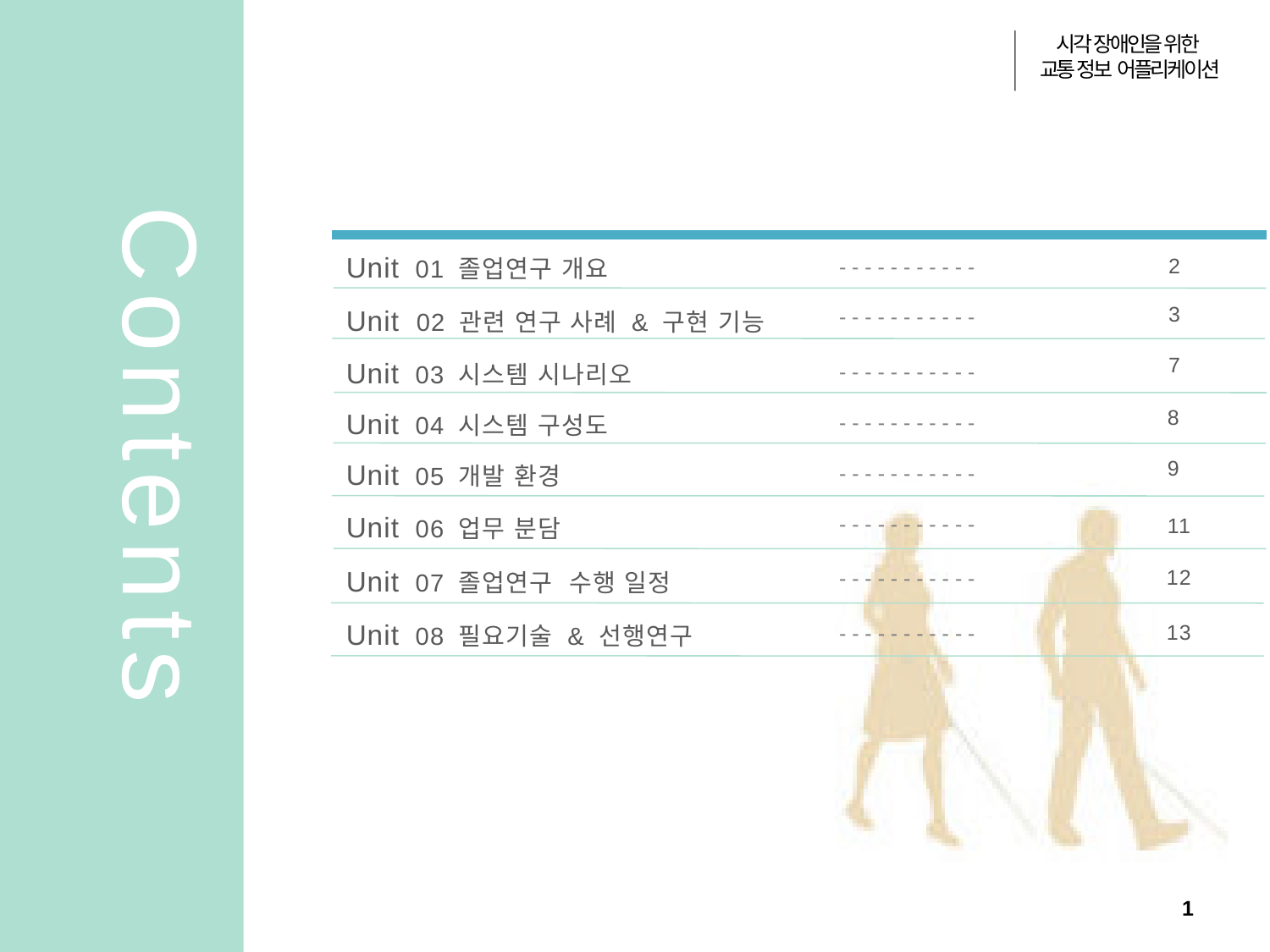

시각 장애인을 위한
교통 정보  어플리케이션
Unit  01 졸업연구 개요
 - - - - - - - - - - -
2
 - - - - - - - - - - -
Unit  02 관련 연구 사례 & 구현 기능
3
Unit  03 시스템 시나리오
 - - - - - - - - - - -
7

Contents
Unit  04 시스템 구성도
 - - - - - - - - - - -
8
Unit  05 개발 환경
 - - - - - - - - - - -

9
 - - - - - - - - - - -
Unit  06 업무 분담
11
 - - - - - - - - - - -
Unit  07 졸업연구  수행 일정
12
Unit  08 필요기술 & 선행연구
 - - - - - - - - - - -
13
1